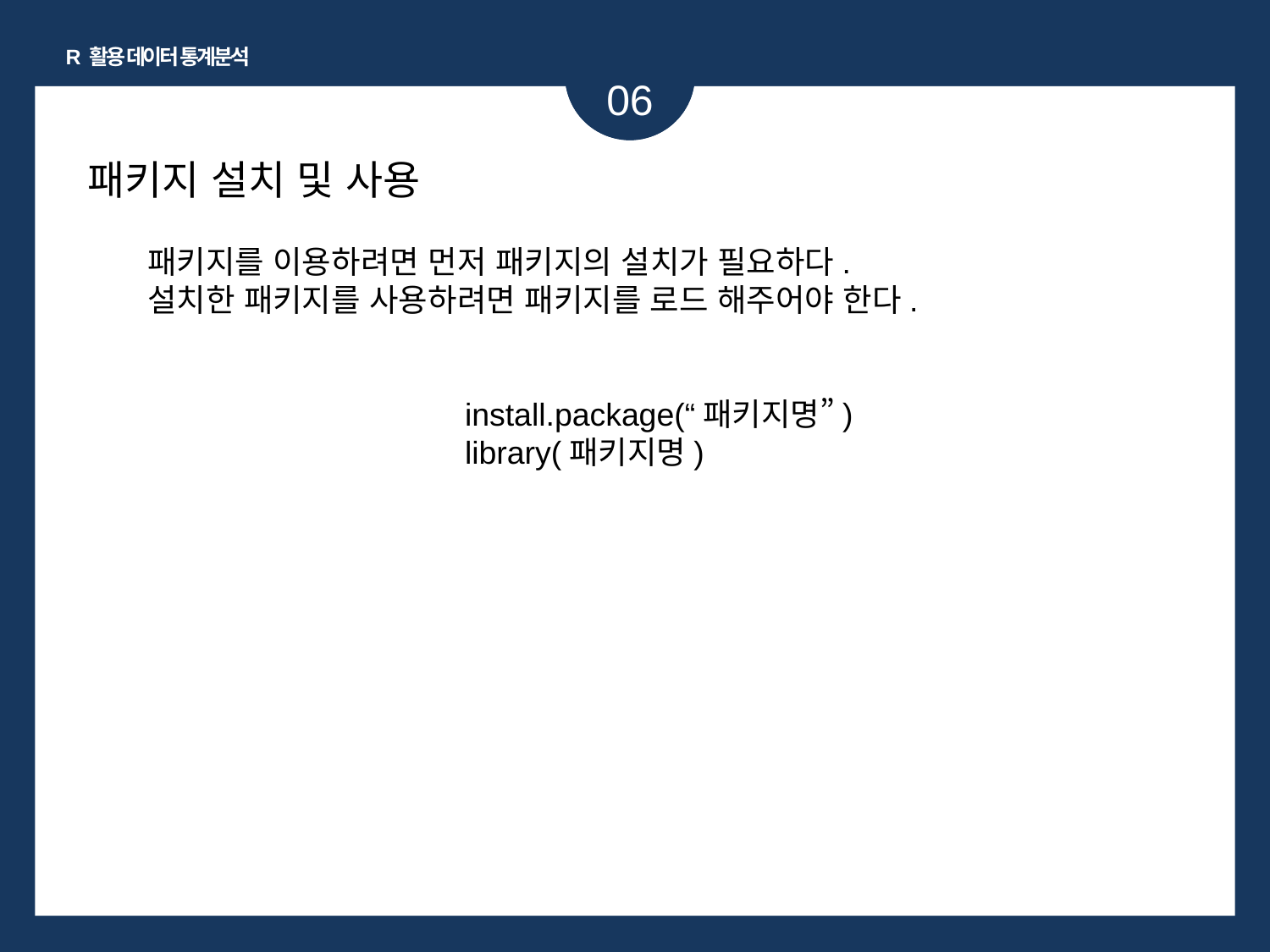

R 활용 데이터 통계분석
06
패키지 설치 및 사용
패키지를 이용하려면 먼저 패키지의 설치가 필요하다.
설치한 패키지를 사용하려면 패키지를 로드 해주어야 한다.

install.package(“패키지명”)
library(패키지명)